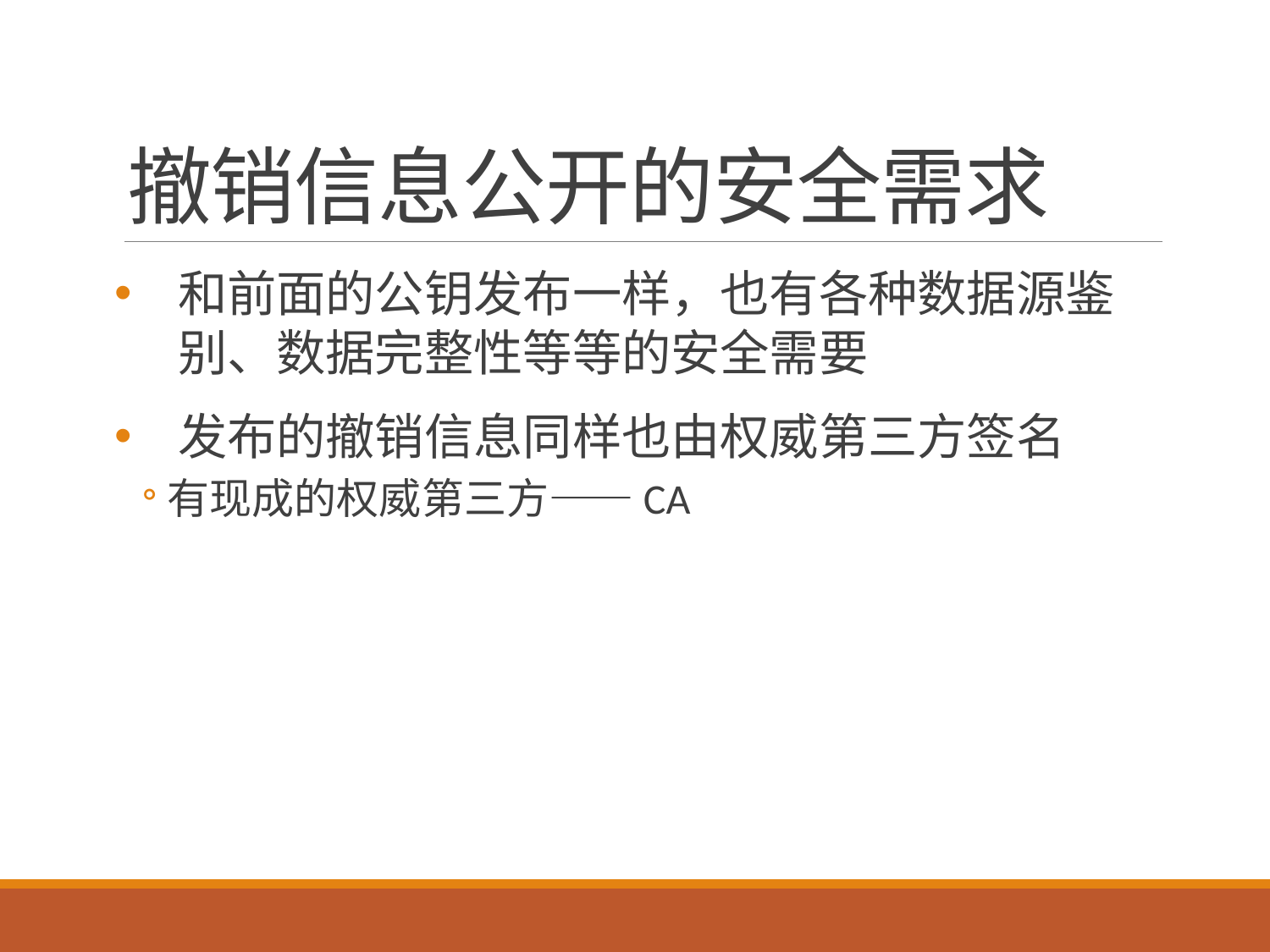

# 撤销信息公开的安全需求
和前面的公钥发布一样，也有各种数据源鉴别、数据完整性等等的安全需要
发布的撤销信息同样也由权威第三方签名
有现成的权威第三方——CA
52